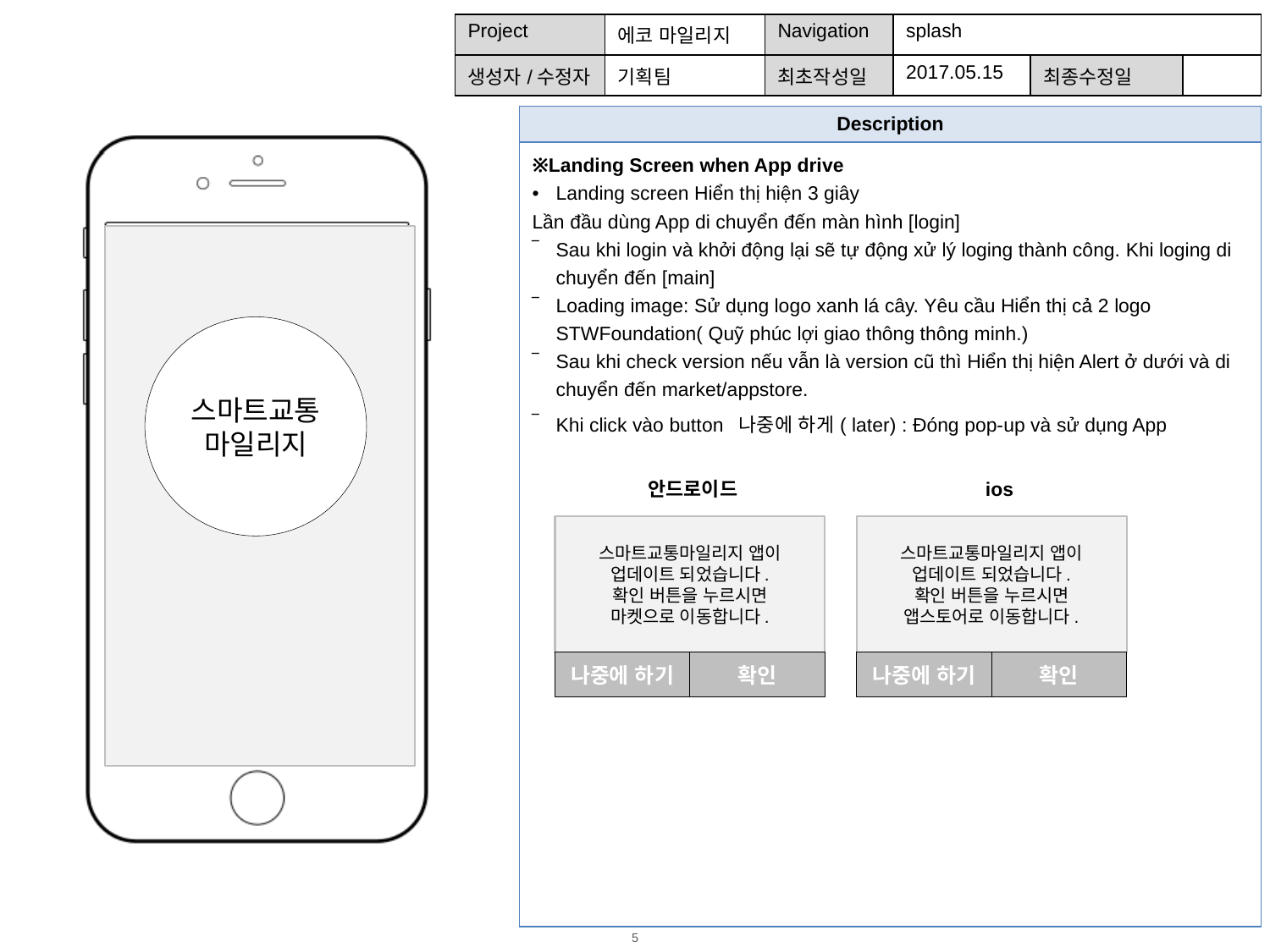

| Project | 에코 마일리지 | Navigation | splash |  |  |
| --- | --- | --- | --- | --- | --- |
| 생성자/수정자 | 기획팀 | 최초작성일 | 2017.05.15 | 최종수정일 |  |
| Description |
| --- |
| ※Landing Screen when App drive Landing screen Hiển thị hiện 3 giây Lần đầu dùng App di chuyển đến màn hình [login] Sau khi login và khởi động lại sẽ tự động xử lý loging thành công. Khi loging di chuyển đến [main] Loading image: Sử dụng logo xanh lá cây. Yêu cầu Hiển thị cả 2 logo STWFoundation( Quỹ phúc lợi giao thông thông minh.) Sau khi check version nếu vẫn là version cũ thì Hiển thị hiện Alert ở dưới và di chuyển đến market/appstore. Khi click vào button 나중에 하게( later) : Đóng pop-up và sử dụng App 안드로이드 ios |

스마트교통
마일리지
스마트교통마일리지 앱이
업데이트 되었습니다.
확인 버튼을 누르시면
마켓으로 이동합니다.
스마트교통마일리지 앱이
업데이트 되었습니다.
확인 버튼을 누르시면
앱스토어로 이동합니다.
나중에 하기
확인
나중에 하기
확인